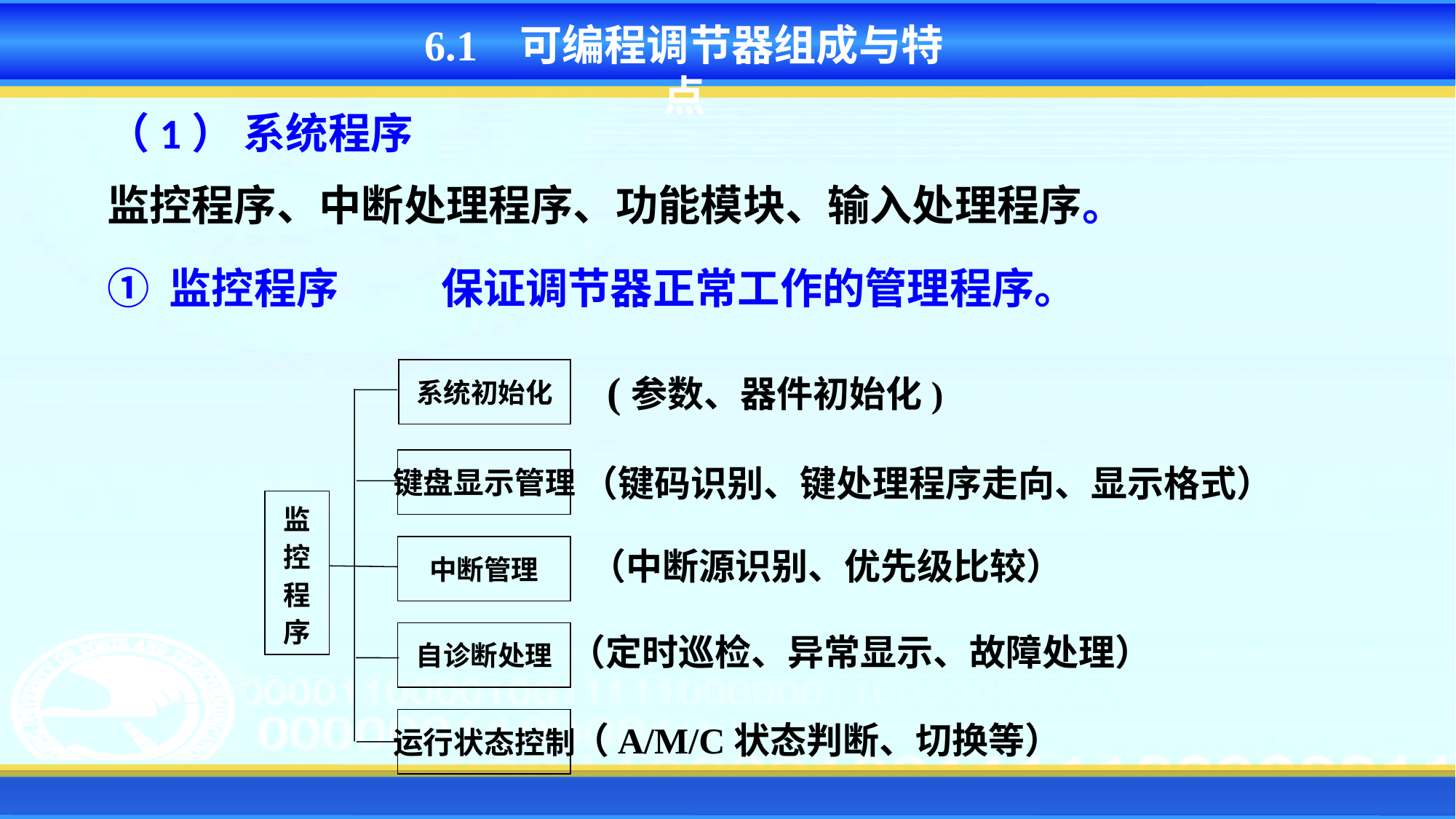

6.1   可编程调节器组成与特点
（1） 系统程序
监控程序、中断处理程序、功能模块、输入处理程序。
① 监控程序
保证调节器正常工作的管理程序。
系统初始化
(参数、器件初始化)

键盘显示管理
（键码识别、键处理程序走向、显示格式）

监
控
程
序
中断管理
（中断源识别、优先级比较）

自诊断处理
（定时巡检、异常显示、故障处理）

运行状态控制
（A/M/C状态判断、切换等）